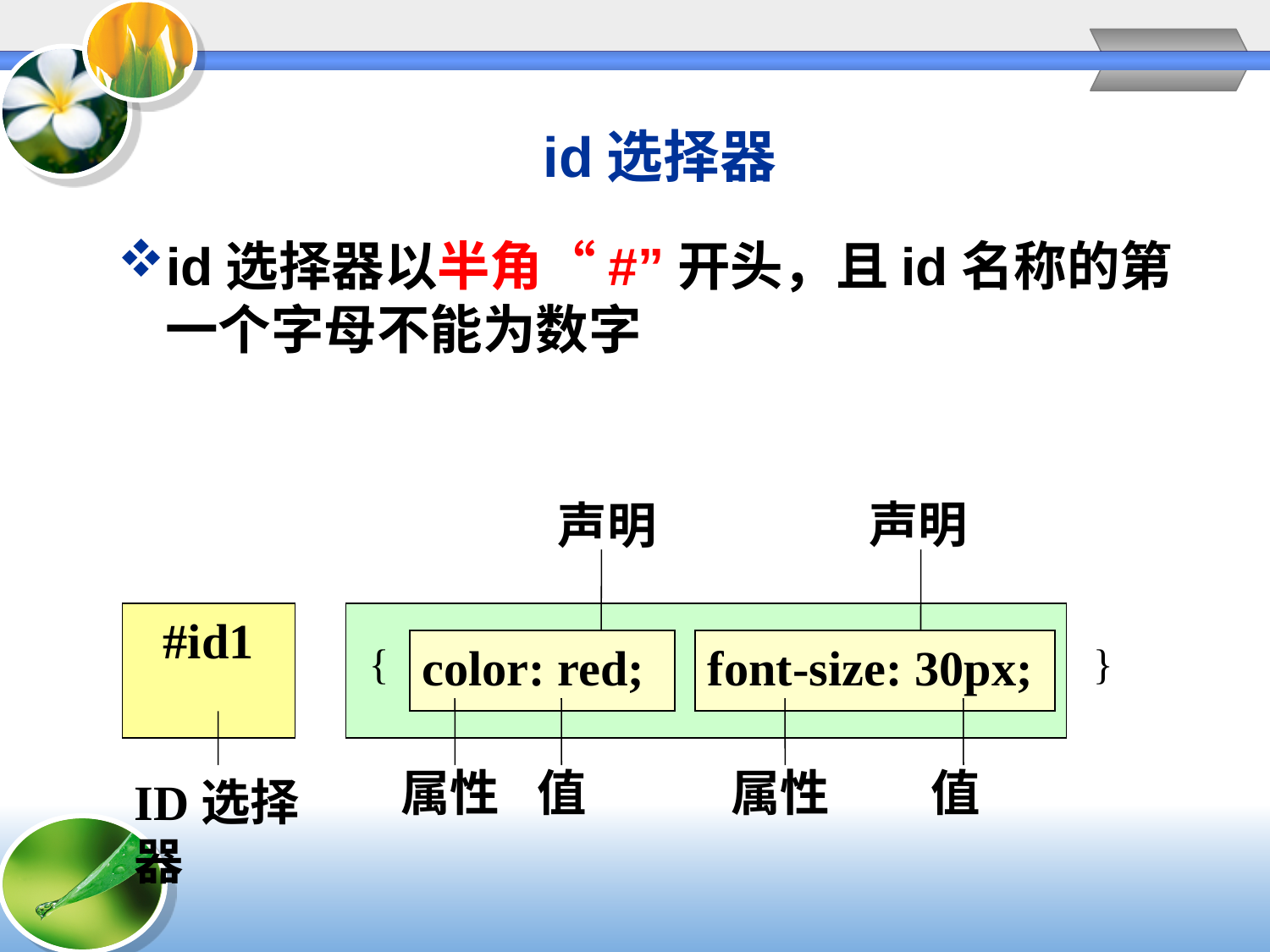

# id选择器
id选择器以半角“#”开头，且id名称的第一个字母不能为数字

声明
声明

#id1

{
color: red;
font-size: 30px;
}

属性
属性
值
值
ID选择器